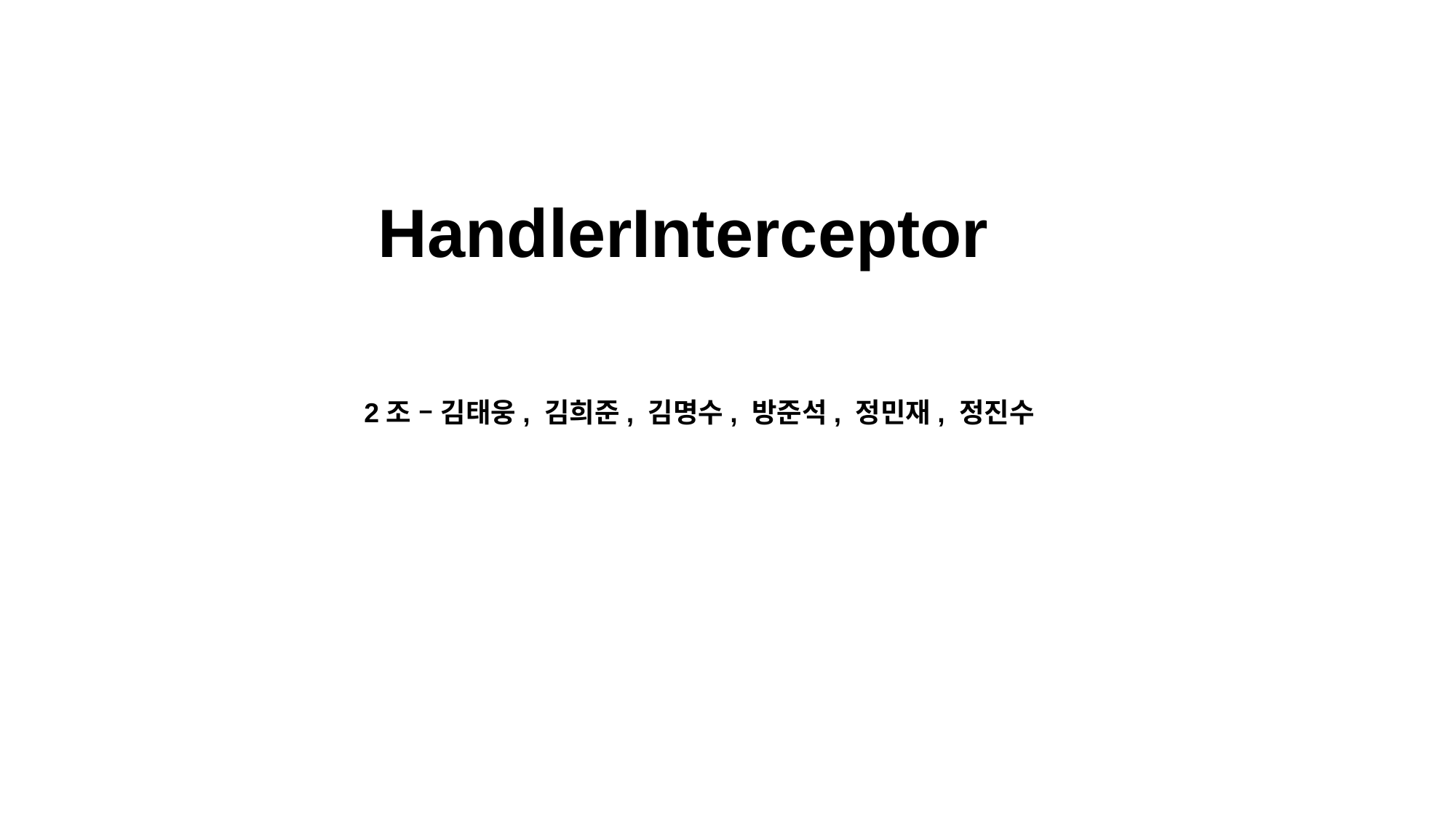

HandlerInterceptor
2조 – 김태웅, 김희준, 김명수, 방준석, 정민재, 정진수